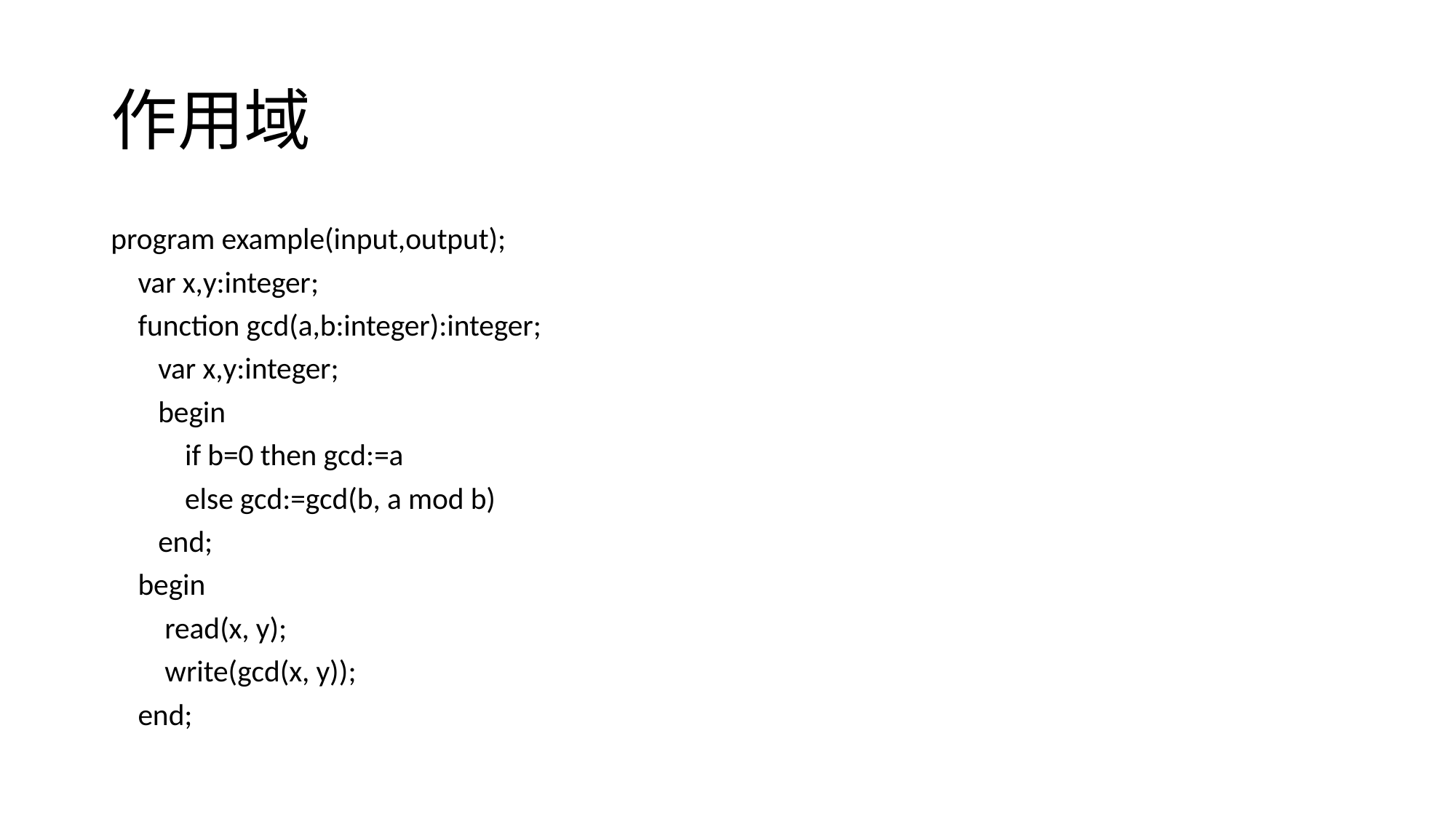

# 作用域
program example(input,output);
    var x,y:integer;
    function gcd(a,b:integer):integer;
       var x,y:integer;
       begin
           if b=0 then gcd:=a
           else gcd:=gcd(b, a mod b)
       end;
    begin
        read(x, y);
        write(gcd(x, y));
    end;